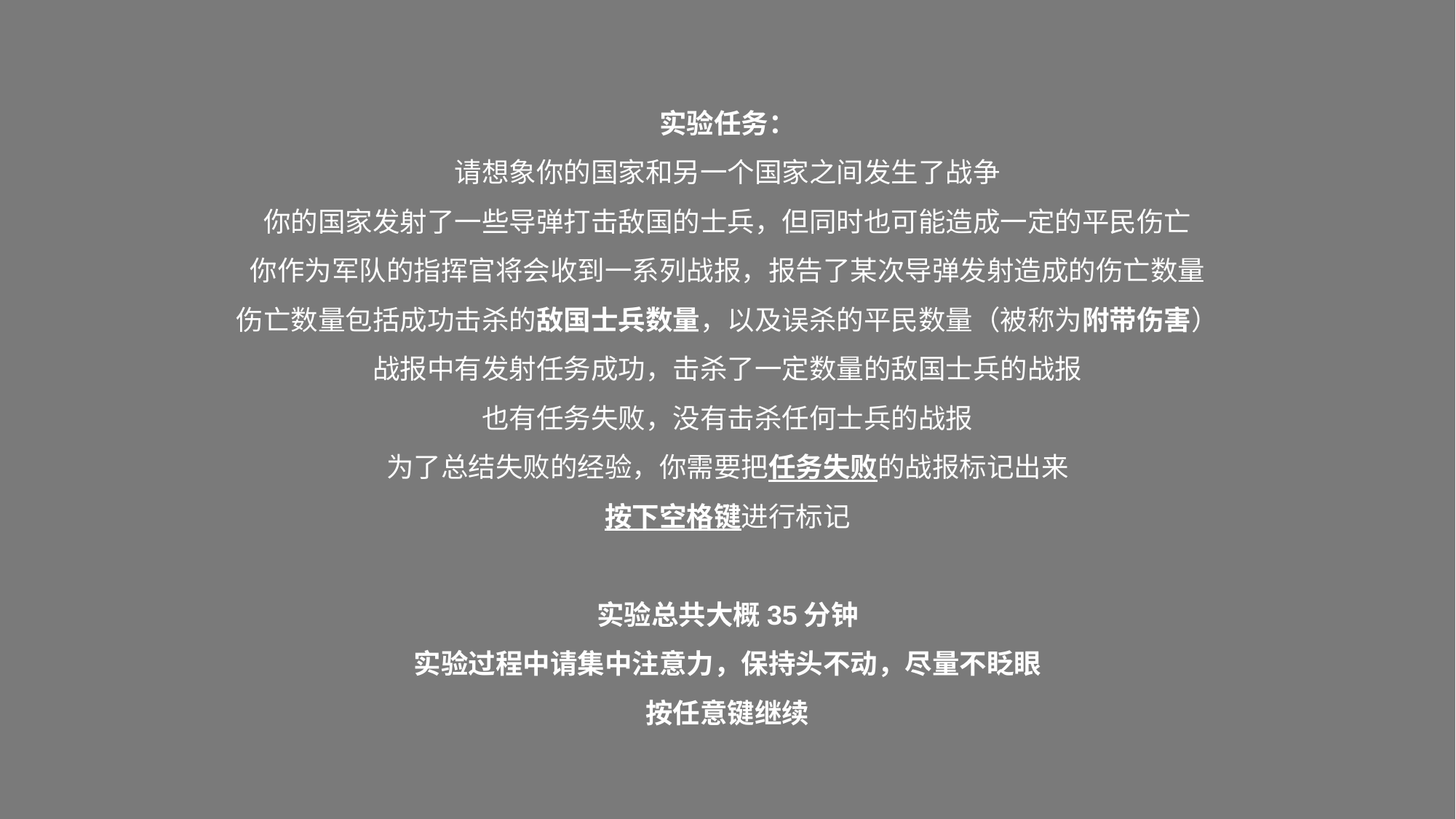

实验任务：
请想象你的国家和另一个国家之间发生了战争
你的国家发射了一些导弹打击敌国的士兵，但同时也可能造成一定的平民伤亡
你作为军队的指挥官将会收到一系列战报，报告了某次导弹发射造成的伤亡数量
伤亡数量包括成功击杀的敌国士兵数量，以及误杀的平民数量（被称为附带伤害）
战报中有发射任务成功，击杀了一定数量的敌国士兵的战报
也有任务失败，没有击杀任何士兵的战报
为了总结失败的经验，你需要把任务失败的战报标记出来
按下空格键进行标记

实验总共大概35分钟
实验过程中请集中注意力，保持头不动，尽量不眨眼
按任意键继续